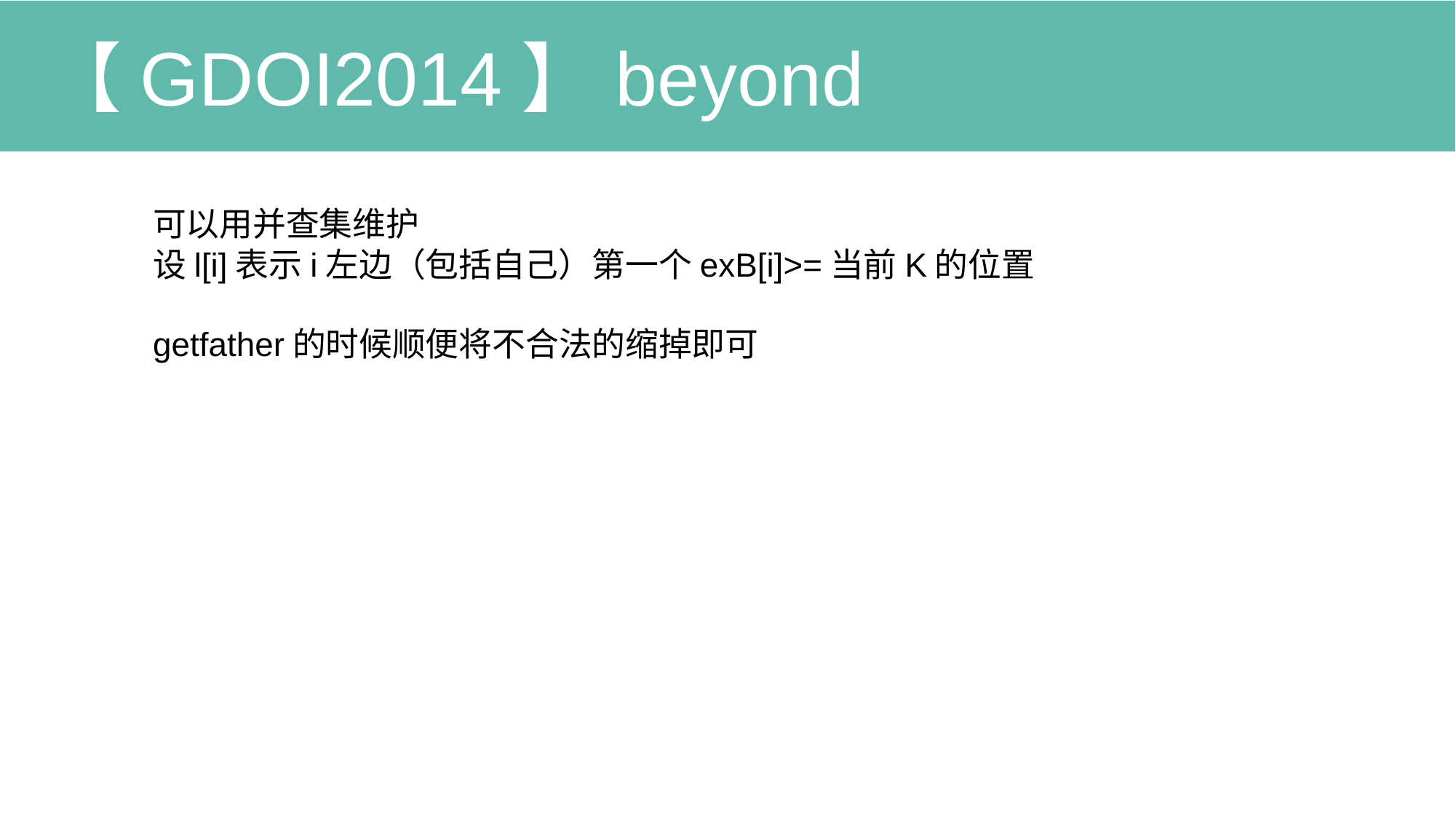

【GDOI2014】beyond
可以用并查集维护
设l[i]表示i左边（包括自己）第一个exB[i]>=当前K的位置

getfather的时候顺便将不合法的缩掉即可